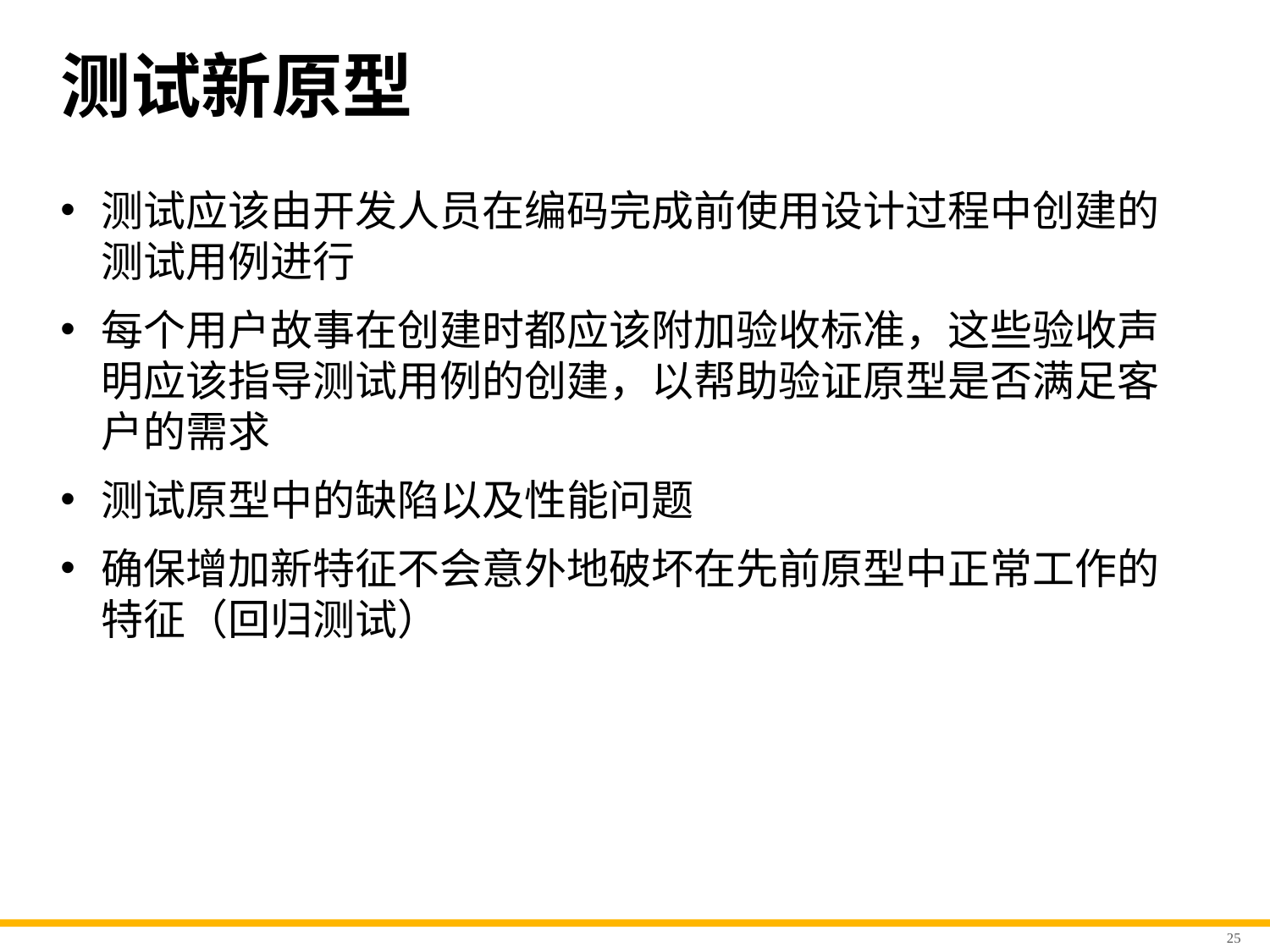

# 测试新原型
测试应该由开发人员在编码完成前使用设计过程中创建的测试用例进行
每个用户故事在创建时都应该附加验收标准，这些验收声明应该指导测试用例的创建，以帮助验证原型是否满足客户的需求
测试原型中的缺陷以及性能问题
确保增加新特征不会意外地破坏在先前原型中正常工作的特征（回归测试）
25